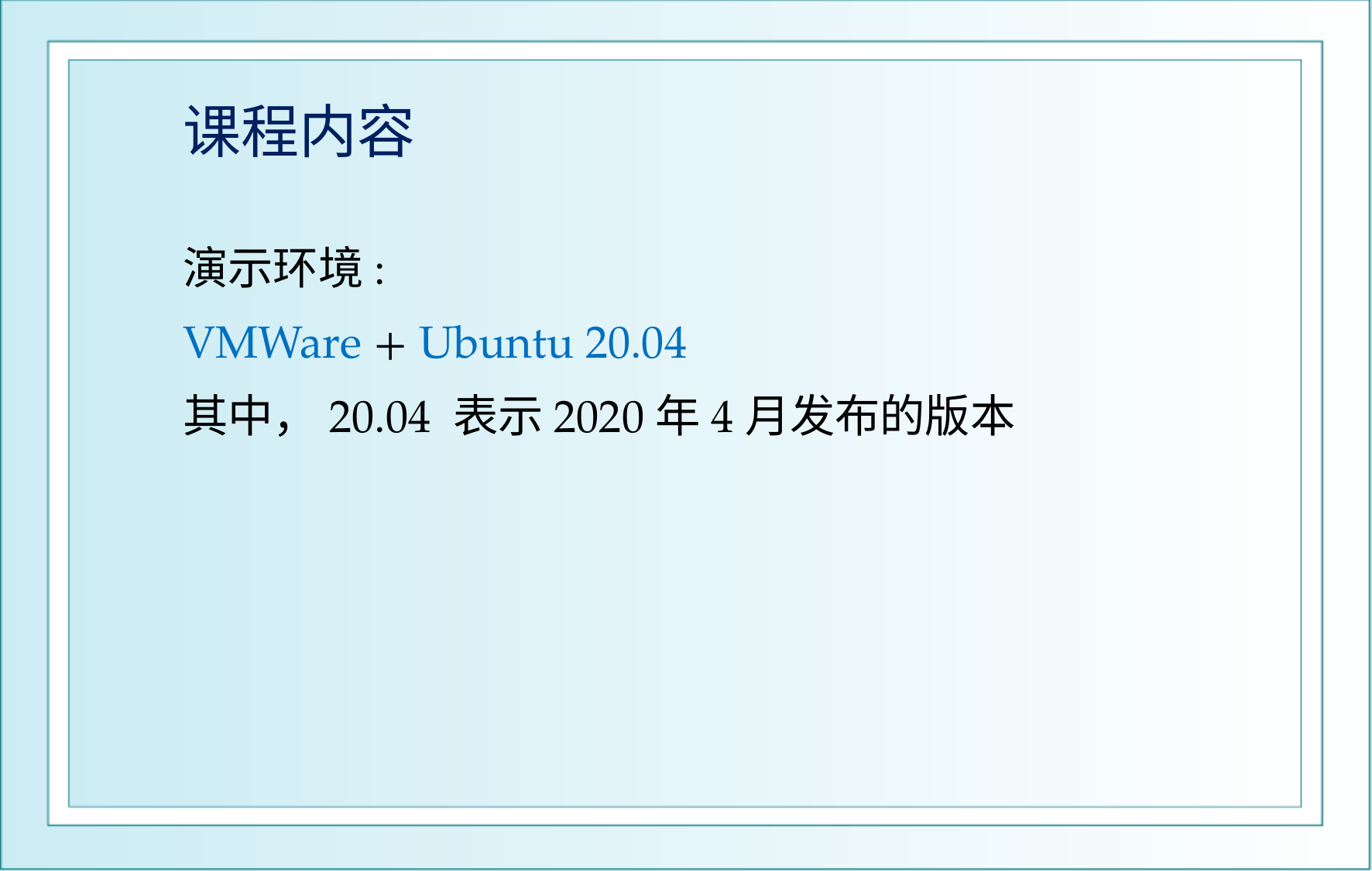

# 课程内容
演示环境:
VMWare + Ubuntu 20.04
其中，20.04 表示2020年4月发布的版本